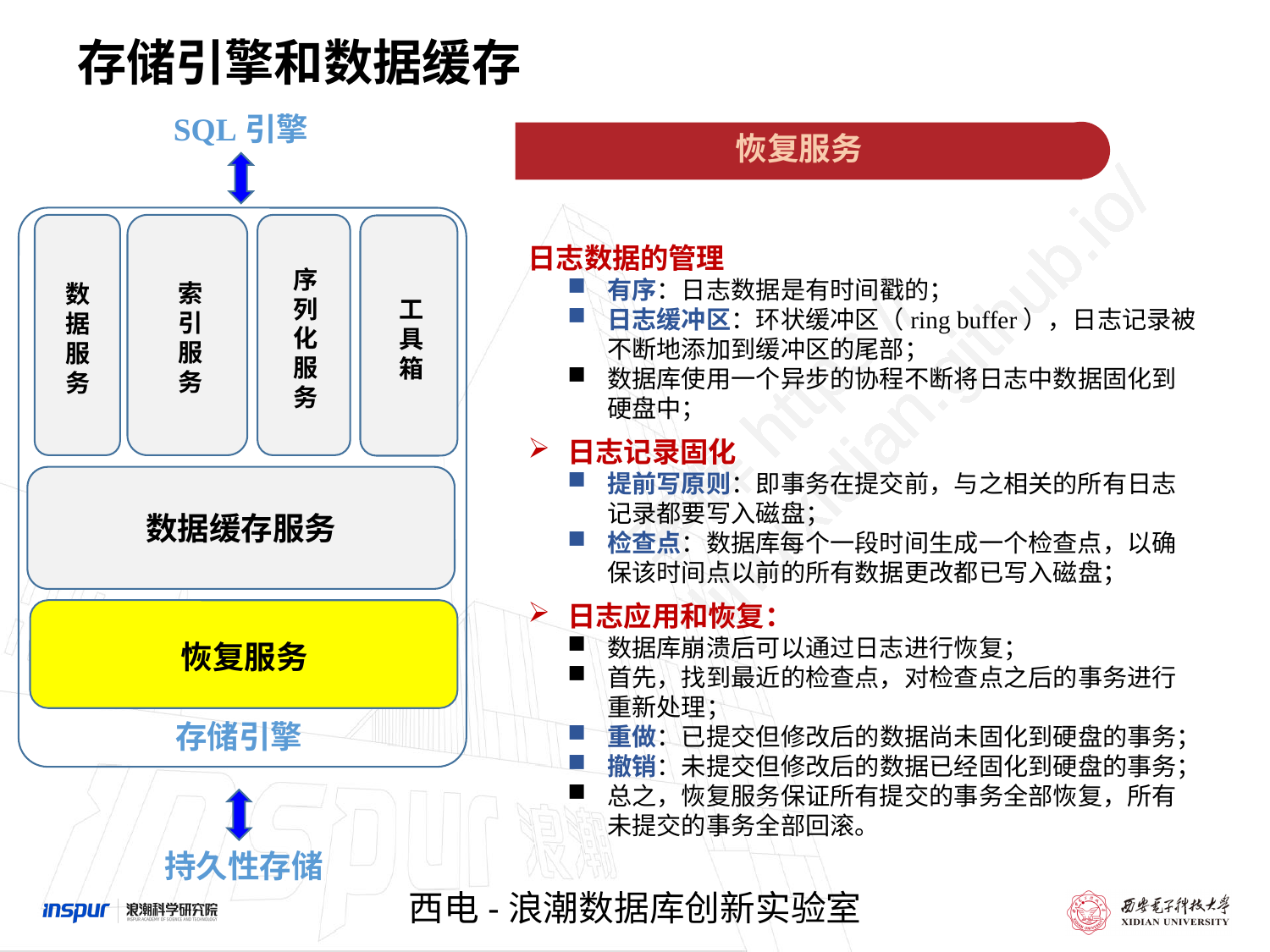

存储引擎和数据缓存
SQL引擎

恢复服务

日志数据的管理
有序：日志数据是有时间戳的；
日志缓冲区：环状缓冲区（ring buffer），日志记录被不断地添加到缓冲区的尾部；
数据库使用一个异步的协程不断将日志中数据固化到硬盘中；
日志记录固化
提前写原则：即事务在提交前，与之相关的所有日志记录都要写入磁盘；
检查点：数据库每个一段时间生成一个检查点，以确保该时间点以前的所有数据更改都已写入磁盘；
日志应用和恢复：
数据库崩溃后可以通过日志进行恢复；
首先，找到最近的检查点，对检查点之后的事务进行重新处理；
重做：已提交但修改后的数据尚未固化到硬盘的事务；
撤销：未提交但修改后的数据已经固化到硬盘的事务；
总之，恢复服务保证所有提交的事务全部恢复，所有未提交的事务全部回滚。
序
列
化
服
务
索
引
服
务
数
据
服
务
工
具
箱

数据缓存服务

恢复服务
存储引擎

持久性存储